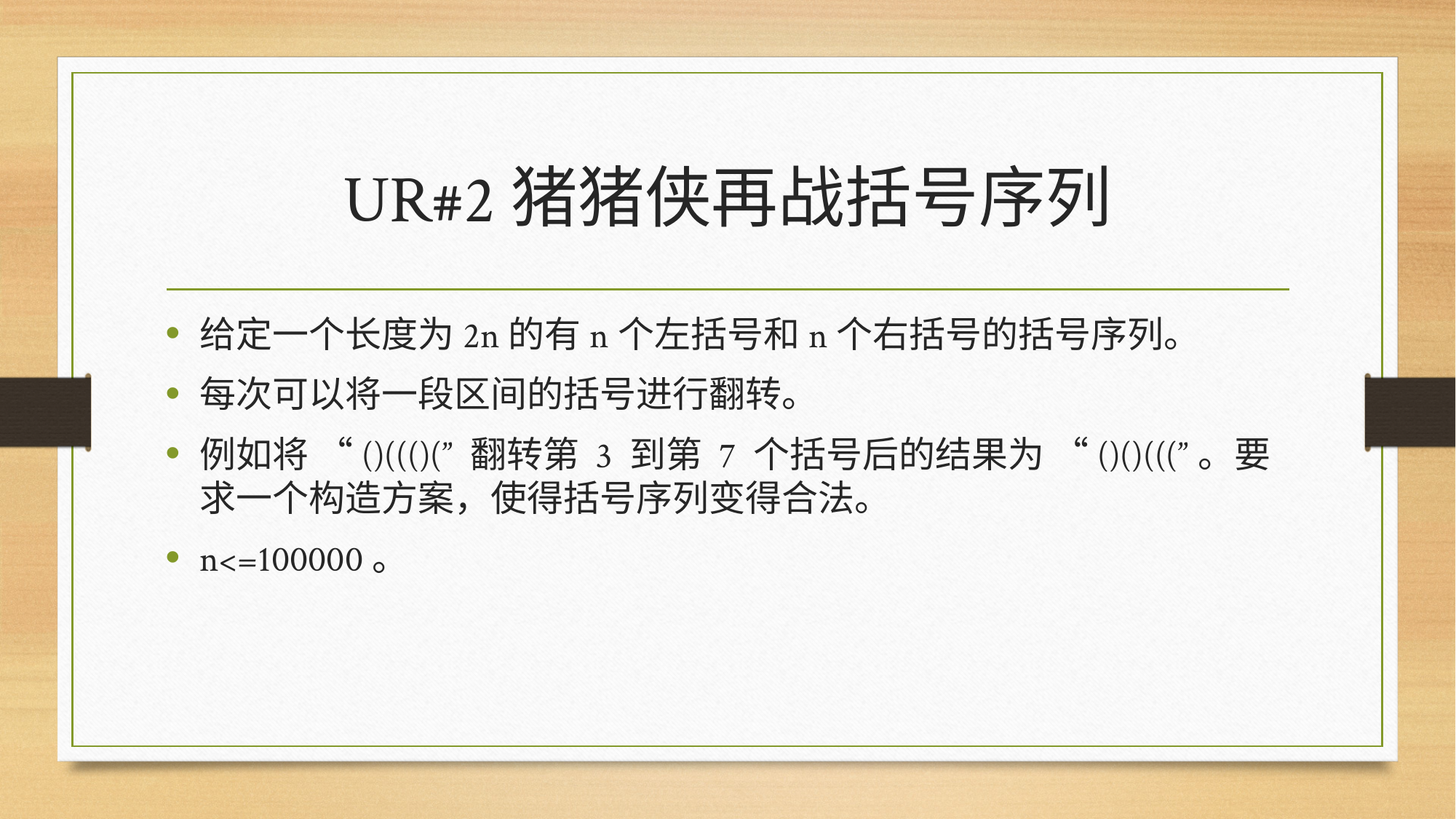

# UR#2猪猪侠再战括号序列
给定一个长度为2n的有n个左括号和n个右括号的括号序列。
每次可以将一段区间的括号进行翻转。
例如将 “()((()(” 翻转第 3 到第 7 个括号后的结果为 “()()(((”。要求一个构造方案，使得括号序列变得合法。
n<=100000。